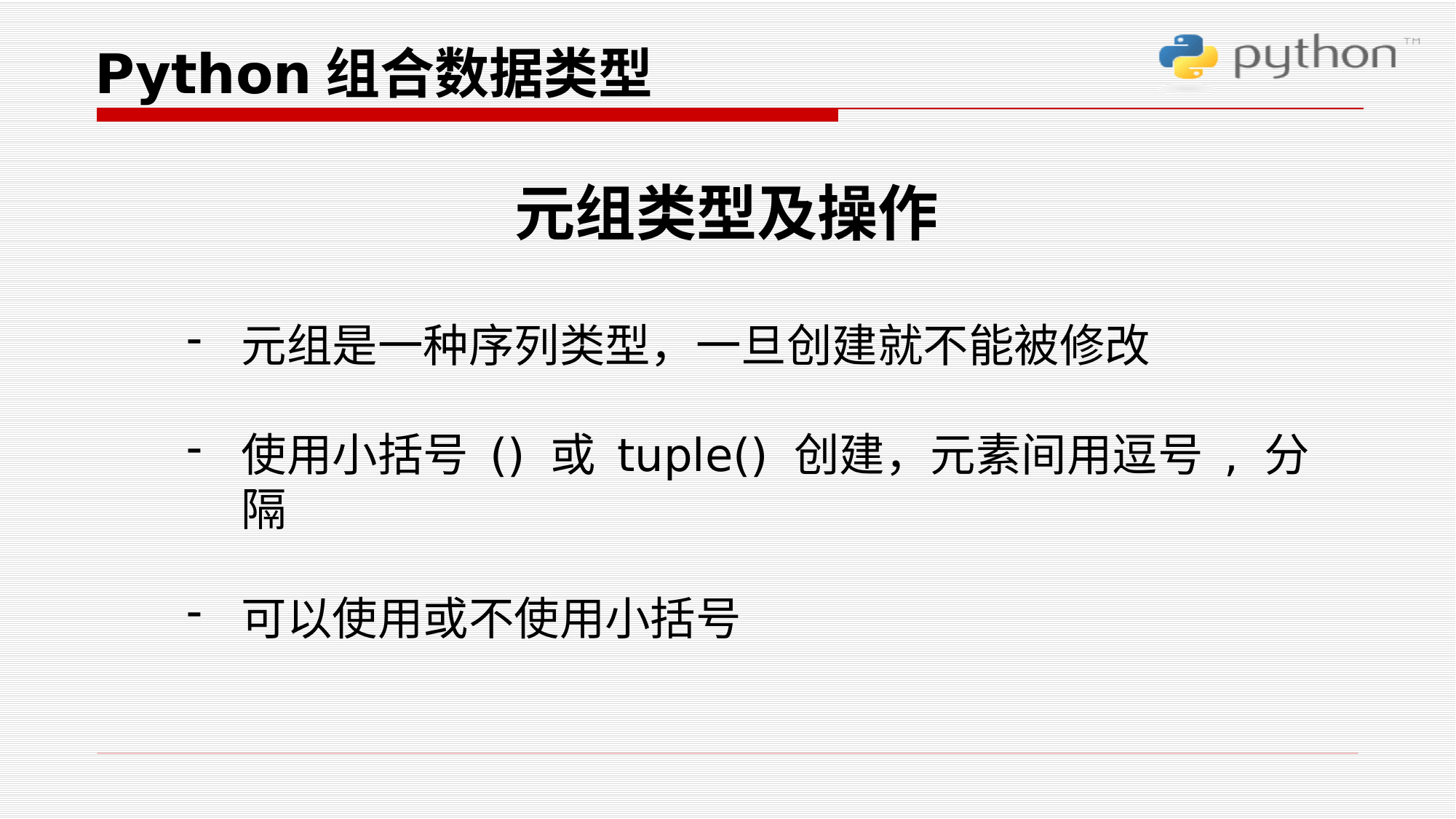

Python组合数据类型
元组类型及操作
元组是一种序列类型，一旦创建就不能被修改

使用小括号 () 或 tuple() 创建，元素间用逗号 , 分隔

可以使用或不使用小括号